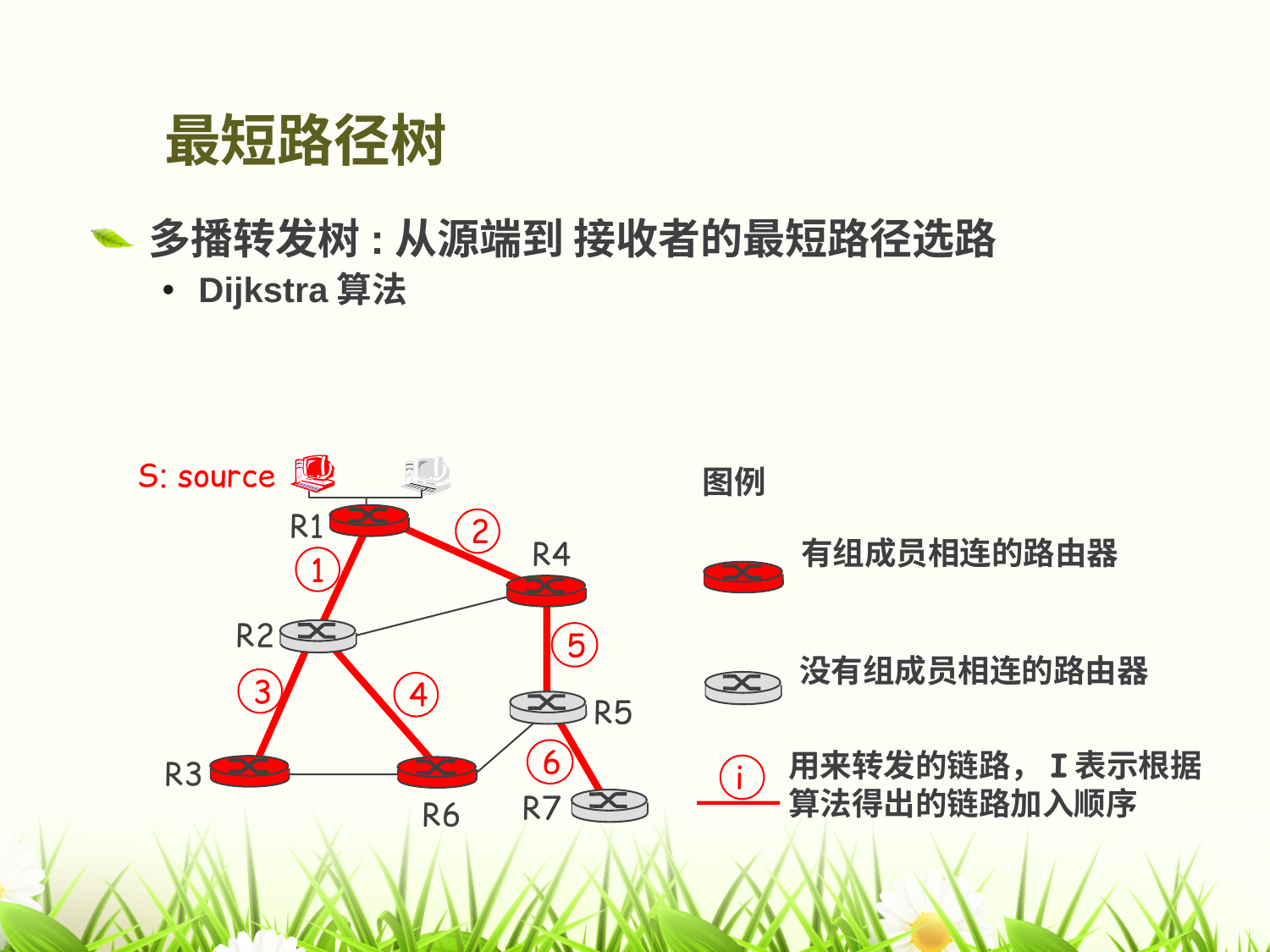

# 最短路径树
多播转发树:从源端到 接收者的最短路径选路
Dijkstra算法
S: source

图例
有组成员相连的路由器

没有组成员相连的路由器

用来转发的链路，I表示根据
算法得出的链路加入顺序
i

R1
2

R4

1

R2
5

3

4

R5

6

R3

R7
R6